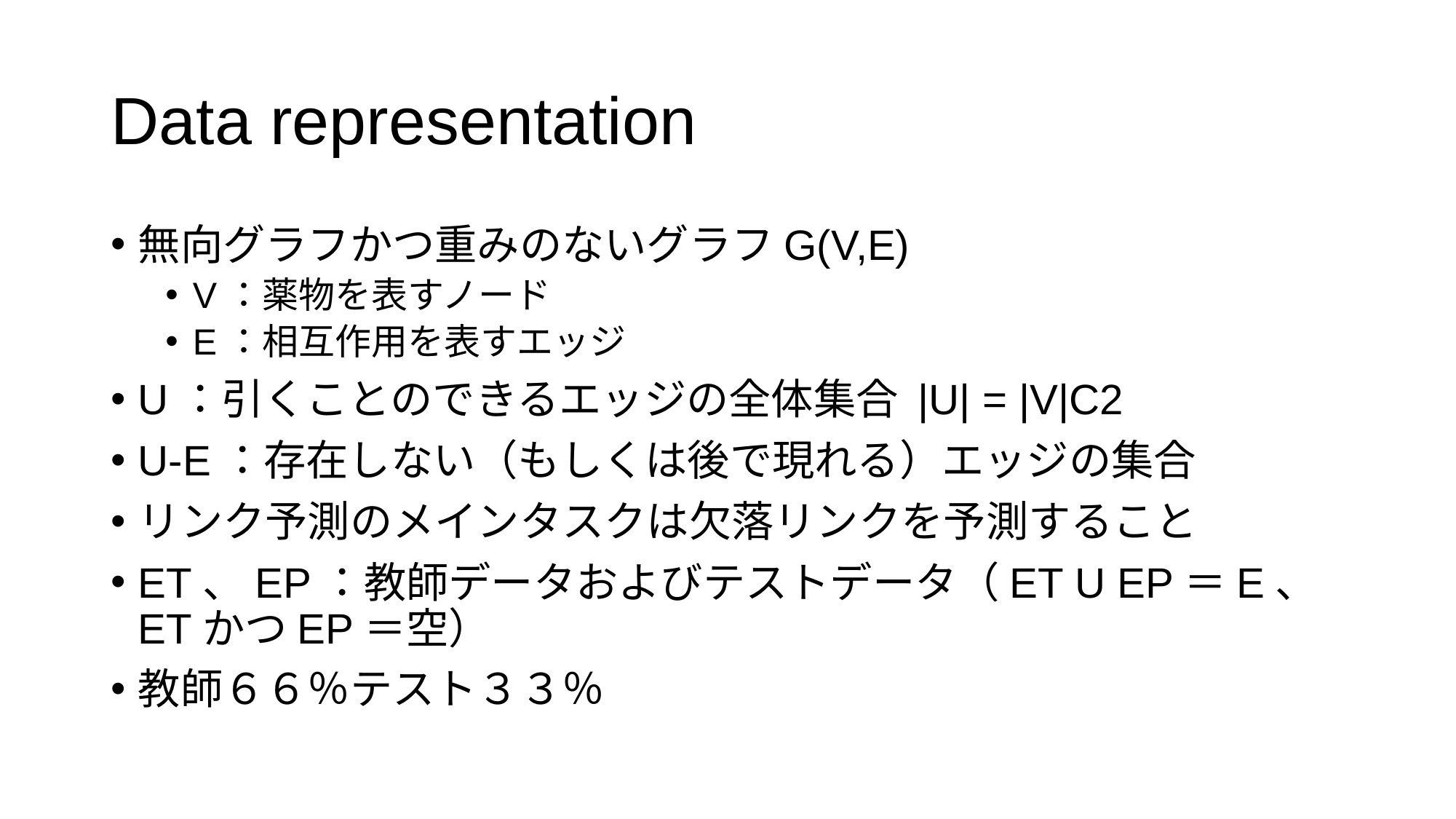

# Data representation
無向グラフかつ重みのないグラフG(V,E)
V：薬物を表すノード
E：相互作用を表すエッジ
U：引くことのできるエッジの全体集合 |U| = |V|C2
U-E：存在しない（もしくは後で現れる）エッジの集合
リンク予測のメインタスクは欠落リンクを予測すること
ET、EP：教師データおよびテストデータ（ET U EP＝E、
ETかつEP＝空）
教師６６％テスト３３％